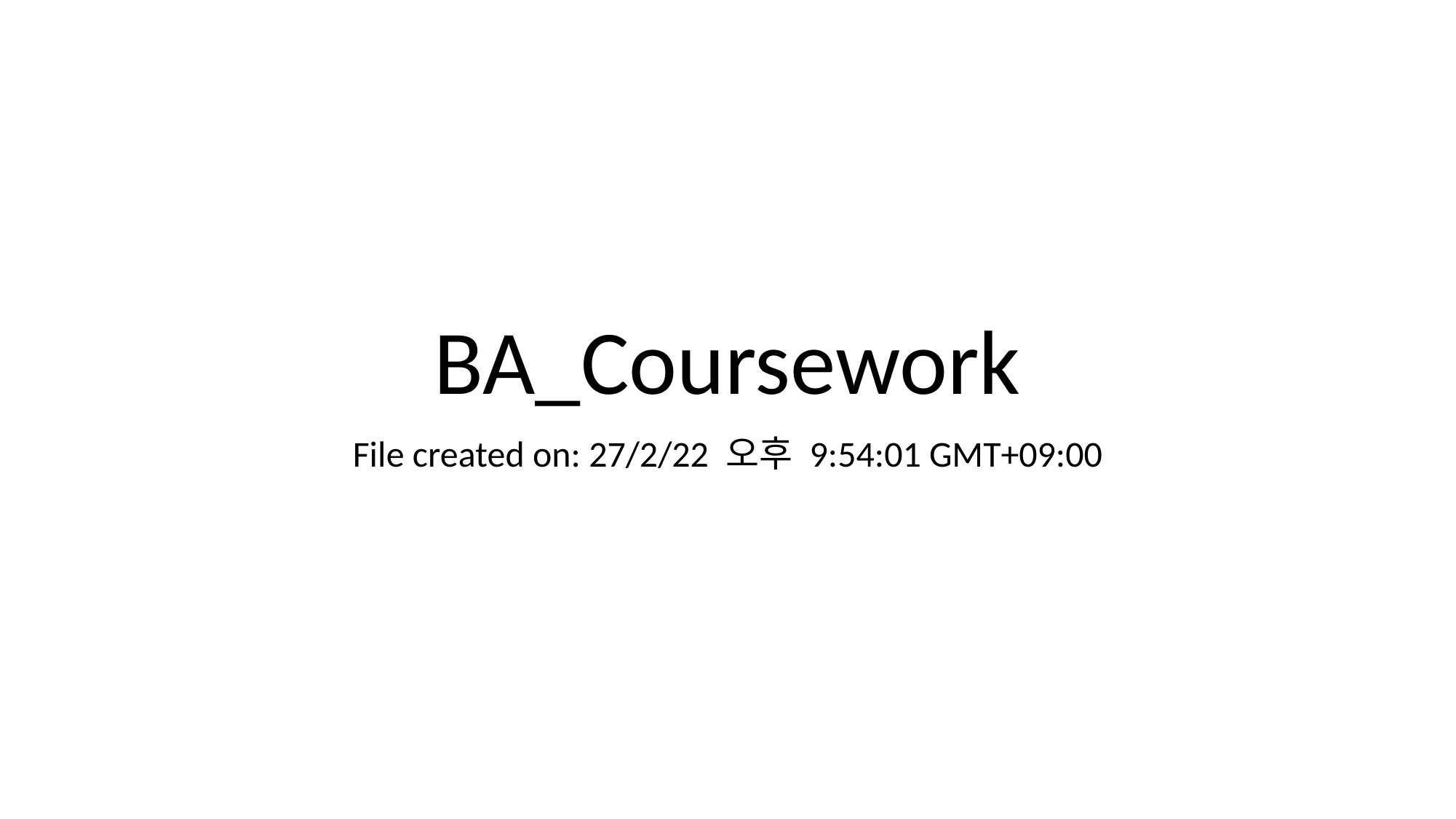

# BA_Coursework
File created on: 27/2/22 오후 9:54:01 GMT+09:00